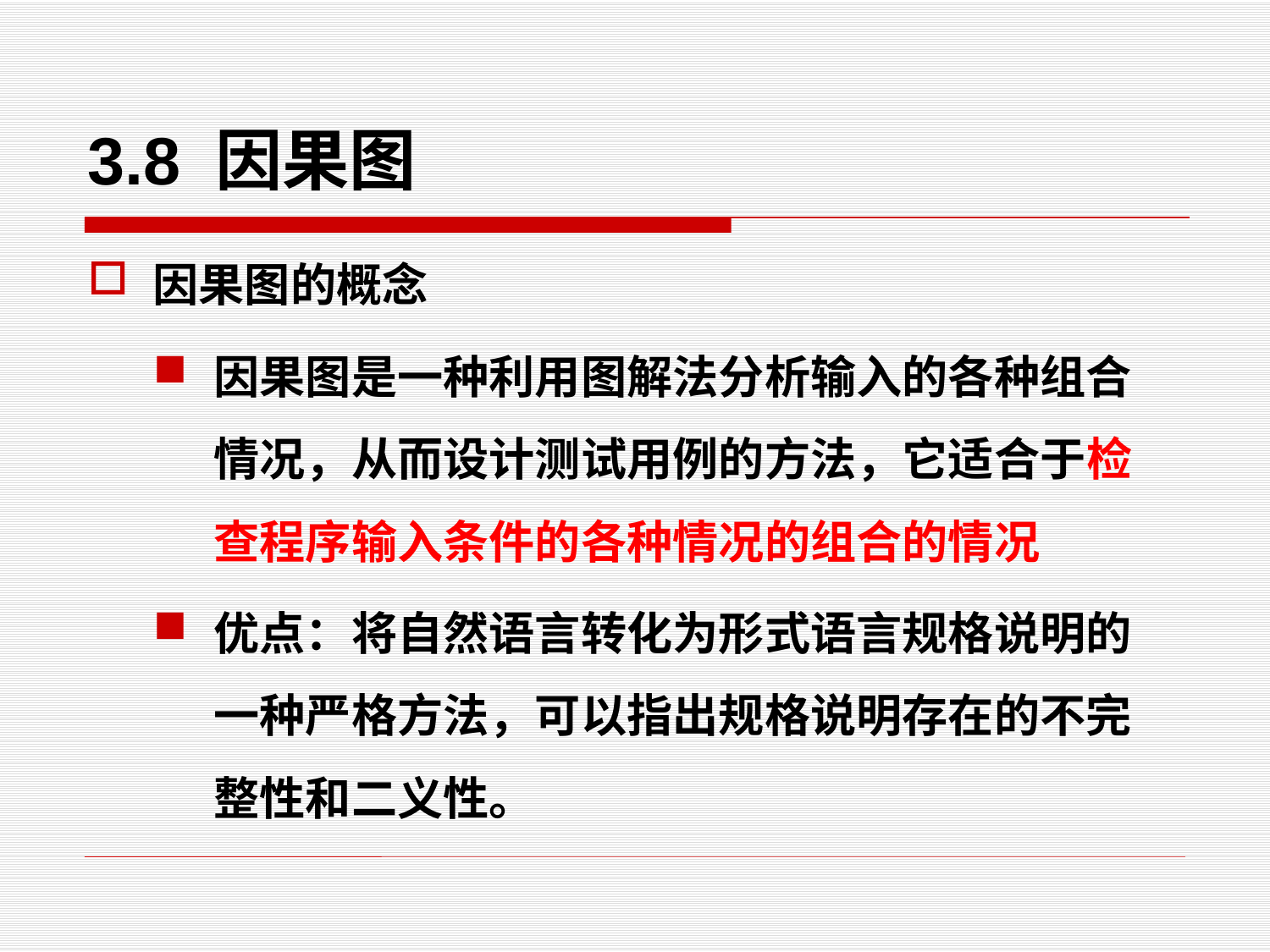

# 3.8 因果图
因果图的概念
因果图是一种利用图解法分析输入的各种组合情况，从而设计测试用例的方法，它适合于检查程序输入条件的各种情况的组合的情况
优点：将自然语言转化为形式语言规格说明的一种严格方法，可以指出规格说明存在的不完整性和二义性。